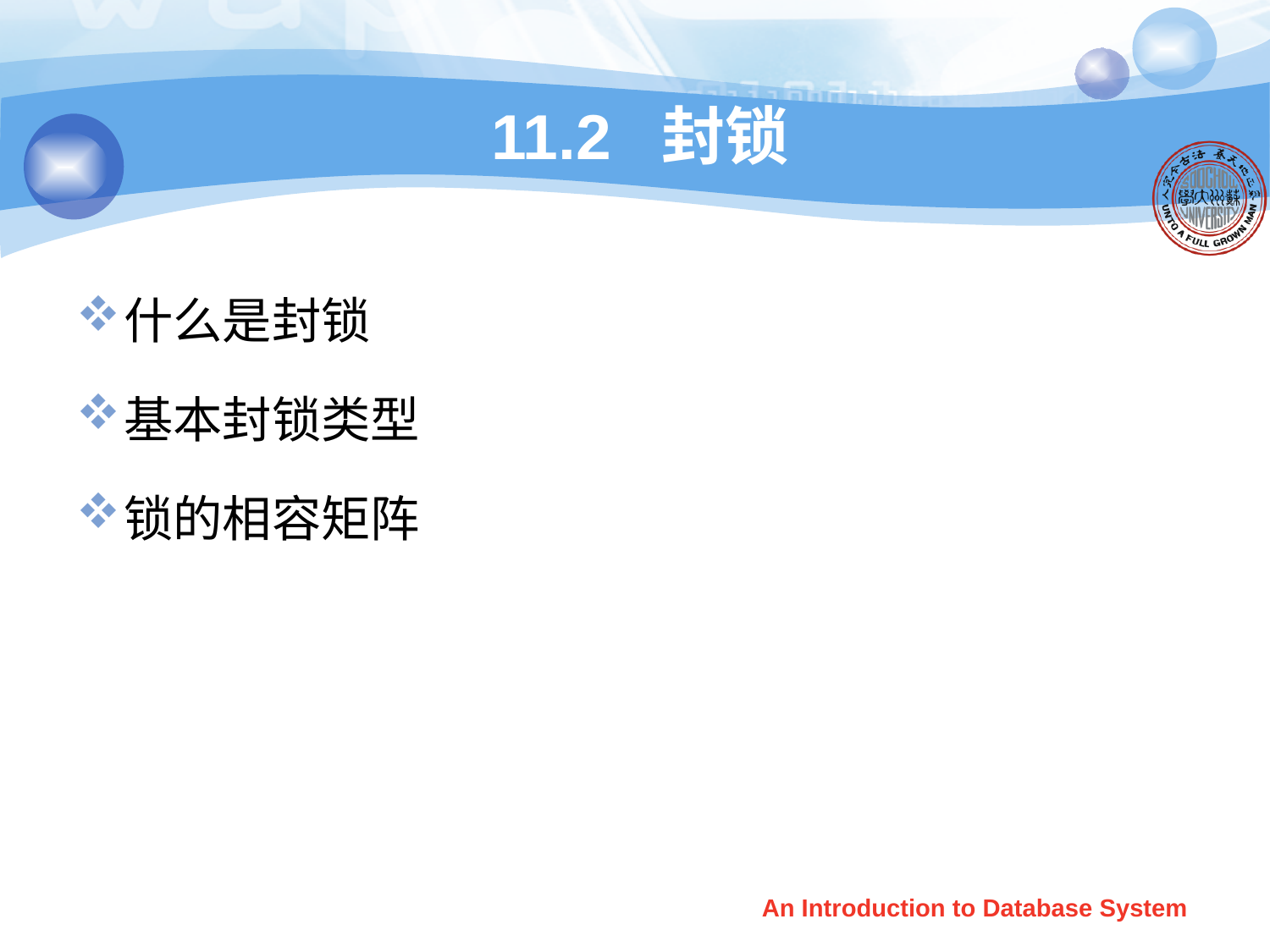

# 11.2  封锁
什么是封锁
基本封锁类型
锁的相容矩阵
An Introduction to Database System